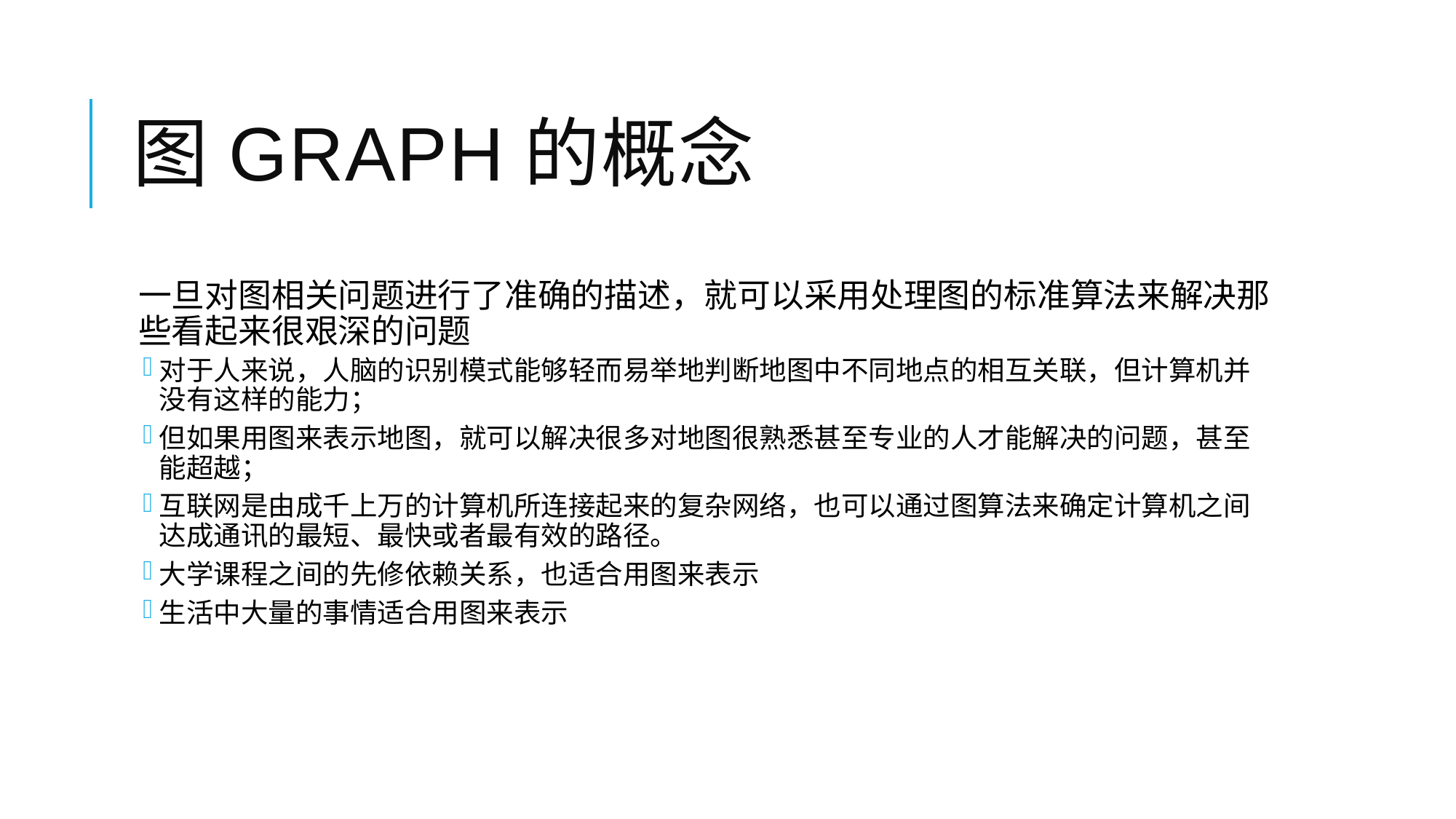

# 图Graph的概念
一旦对图相关问题进行了准确的描述，就可以采用处理图的标准算法来解决那些看起来很艰深的问题
对于人来说，人脑的识别模式能够轻而易举地判断地图中不同地点的相互关联，但计算机并没有这样的能力；
但如果用图来表示地图，就可以解决很多对地图很熟悉甚至专业的人才能解决的问题，甚至能超越；
互联网是由成千上万的计算机所连接起来的复杂网络，也可以通过图算法来确定计算机之间达成通讯的最短、最快或者最有效的路径。
大学课程之间的先修依赖关系，也适合用图来表示
生活中大量的事情适合用图来表示